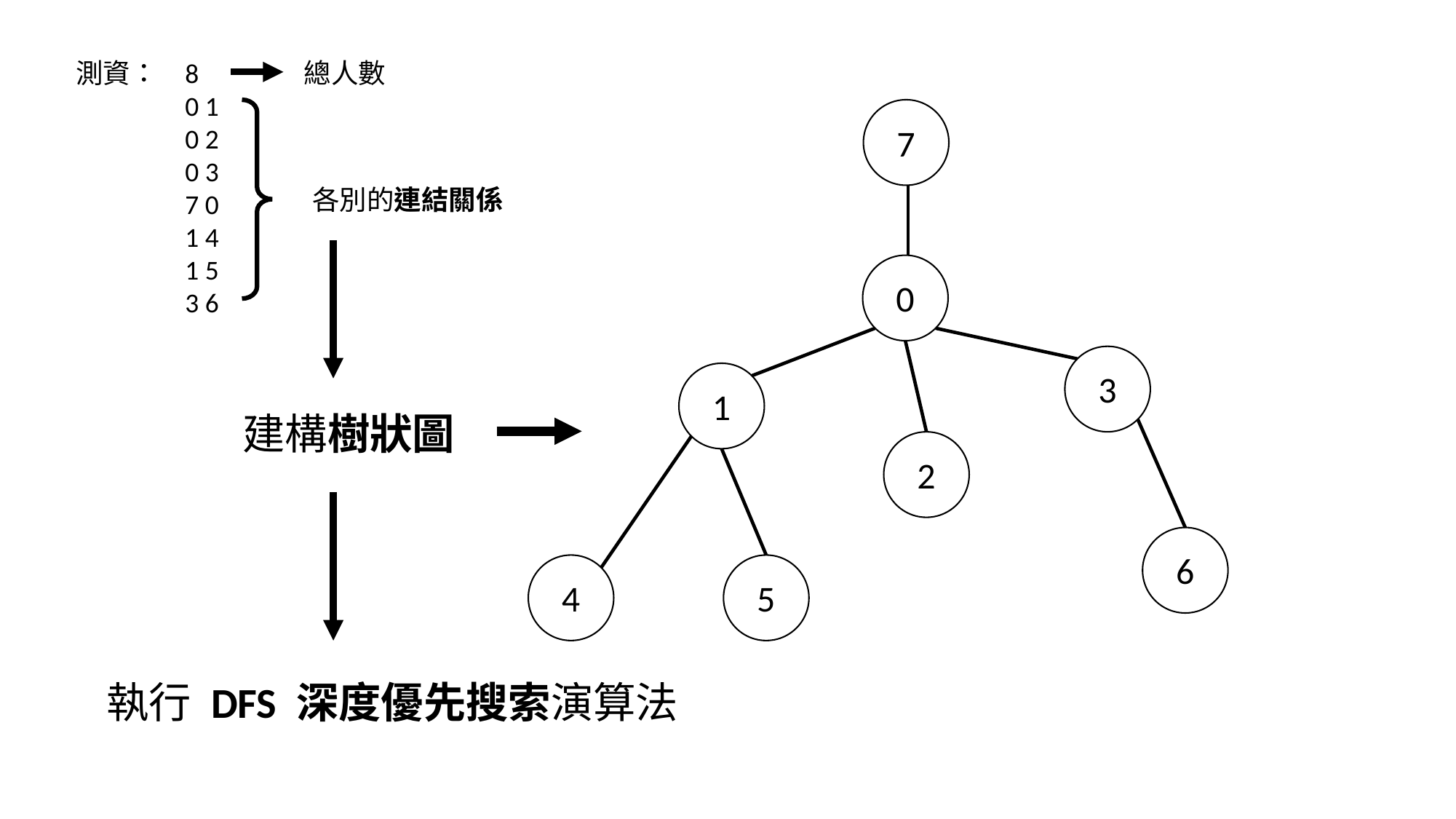

測資：	8
0 1
0 2
0 3
7 0
1 4
1 5
3 6
總人數

7

0

3

1

2

6

4

5
各別的連結關係
建構樹狀圖
執行 DFS 深度優先搜索演算法